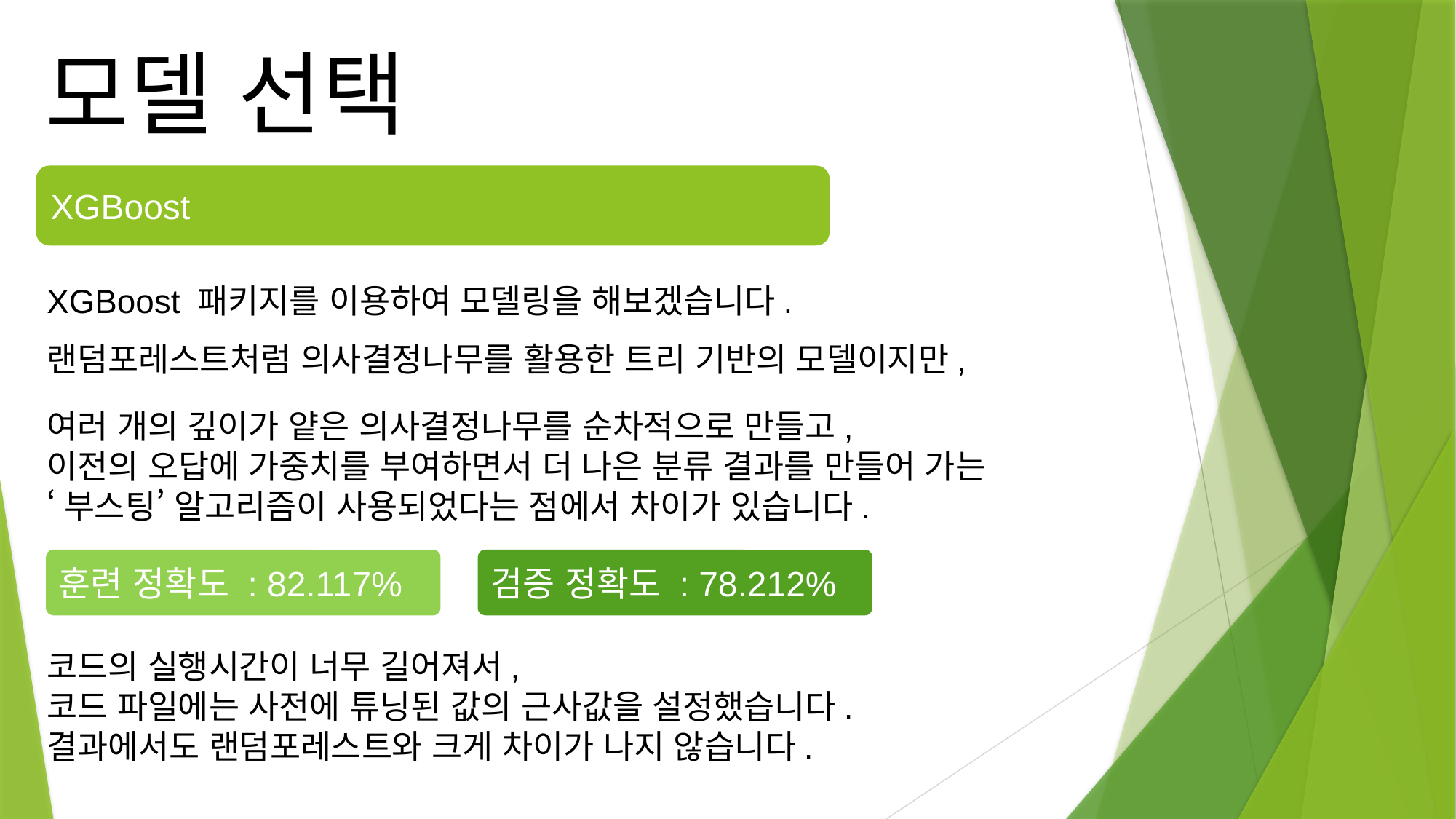

모델 선택
XGBoost
XGBoost 패키지를 이용하여 모델링을 해보겠습니다.

랜덤포레스트처럼 의사결정나무를 활용한 트리 기반의 모델이지만,

여러 개의 깊이가 얕은 의사결정나무를 순차적으로 만들고,
이전의 오답에 가중치를 부여하면서 더 나은 분류 결과를 만들어 가는
‘부스팅’ 알고리즘이 사용되었다는 점에서 차이가 있습니다.

코드의 실행시간이 너무 길어져서,
코드 파일에는 사전에 튜닝된 값의 근사값을 설정했습니다.
결과에서도 랜덤포레스트와 크게 차이가 나지 않습니다.
훈련 정확도 : 82.117%
검증 정확도 : 78.212%